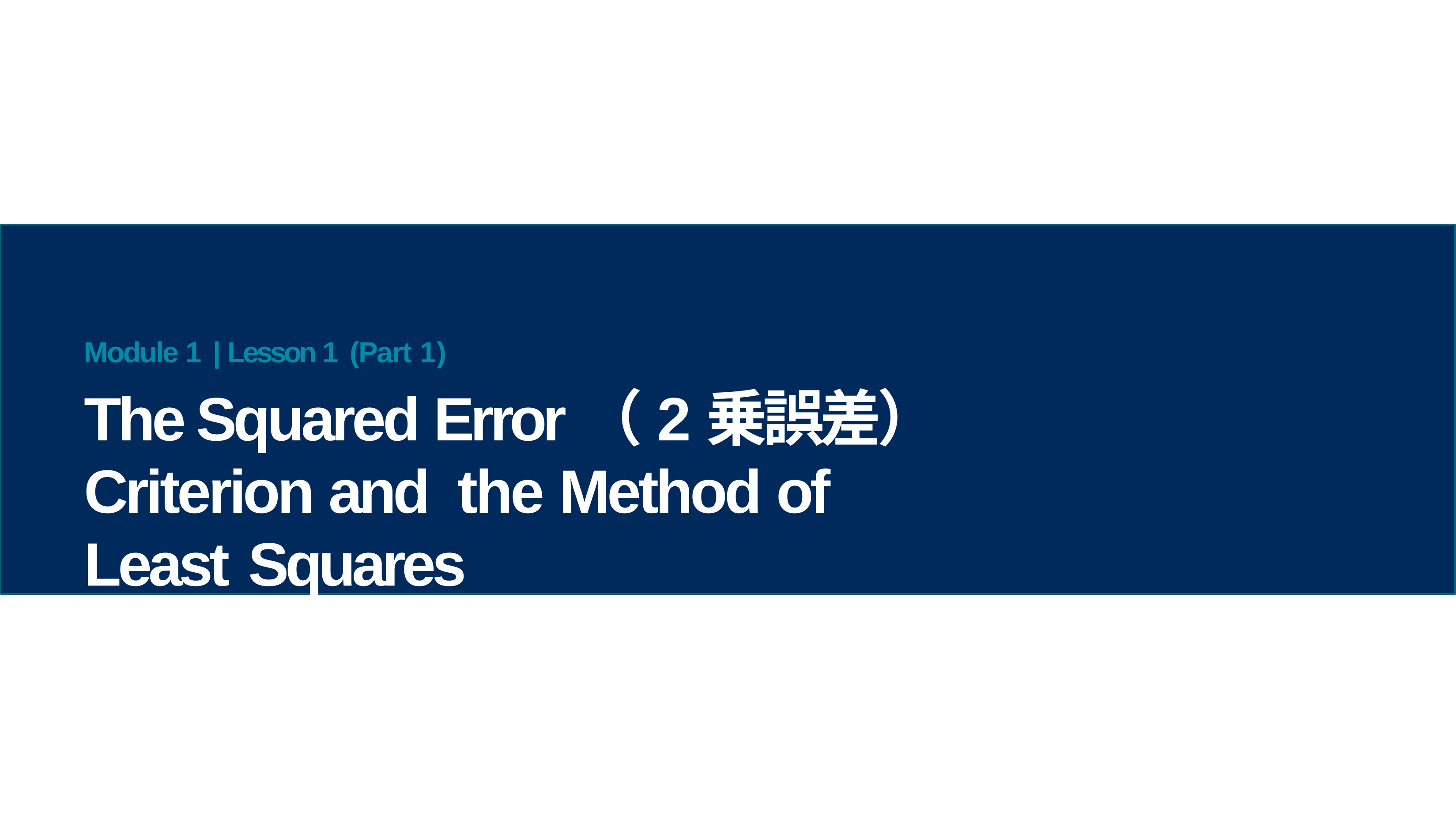

# Module 1 | Lesson 1 (Part 1)
The Squared Error（2乗誤差） Criterion and  the Method of Least Squares